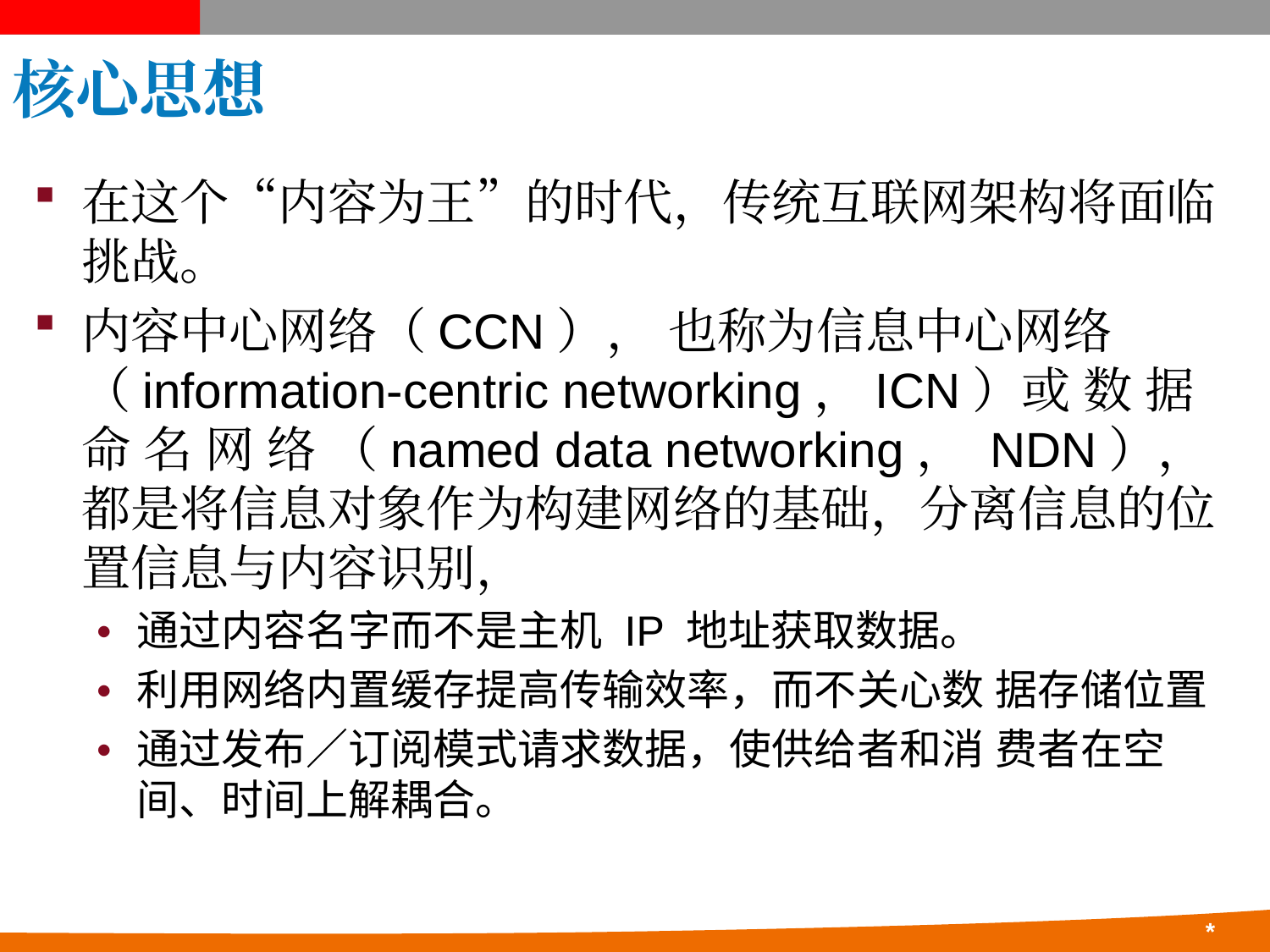

# 核心思想
在这个“内容为王”的时代，传统互联网架构将面临挑战。
内容中心网络（CCN）， 也称为信息中心网络（information-centric networking，ICN）或 数 据 命 名 网 络 （named data networking， NDN），都是将信息对象作为构建网络的基础，分离信息的位置信息与内容识别，
通过内容名字而不是主机 IP 地址获取数据。
利用网络内置缓存提高传输效率，而不关心数 据存储位置
通过发布／订阅模式请求数据，使供给者和消 费者在空间、时间上解耦合。